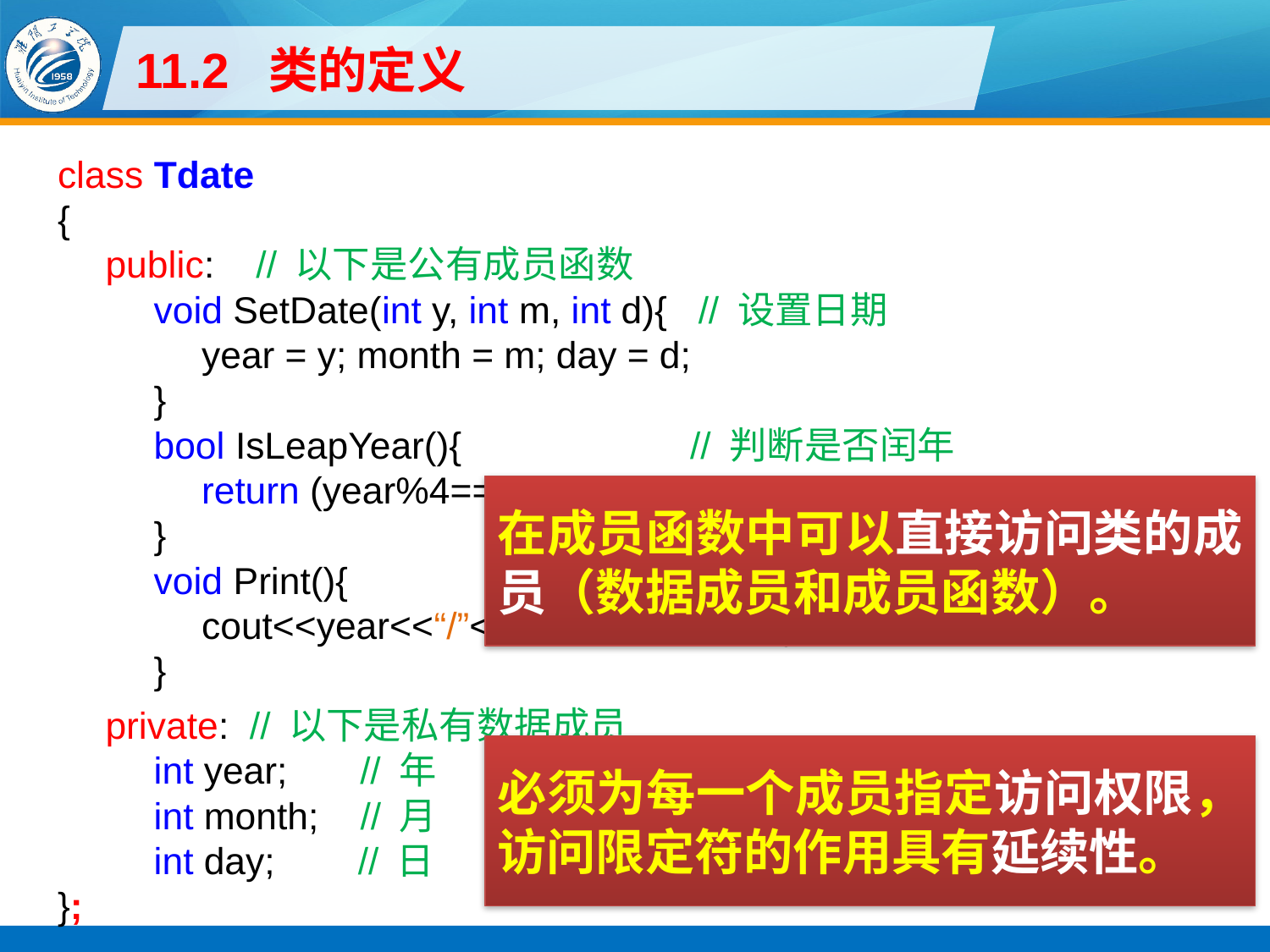

# 11.2  类的定义
class Tdate
{
public:    // 以下是公有成员函数
void SetDate(int y, int m, int d){   // 设置日期
year = y; month = m; day = d;
}
bool IsLeapYear(){                      // 判断是否闰年
return (year%4==0&&year%100!=0)||(year%400==0);
}
void Print(){                                // 输出日期
cout<<year<<“/”<<month<<“/”<<day<<endl;
}
private:  // 以下是私有数据成员
int year;       // 年
int month;    // 月
int day;        // 日
};
在成员函数中可以直接访问类的成员（数据成员和成员函数）。
必须为每一个成员指定访问权限，访问限定符的作用具有延续性。